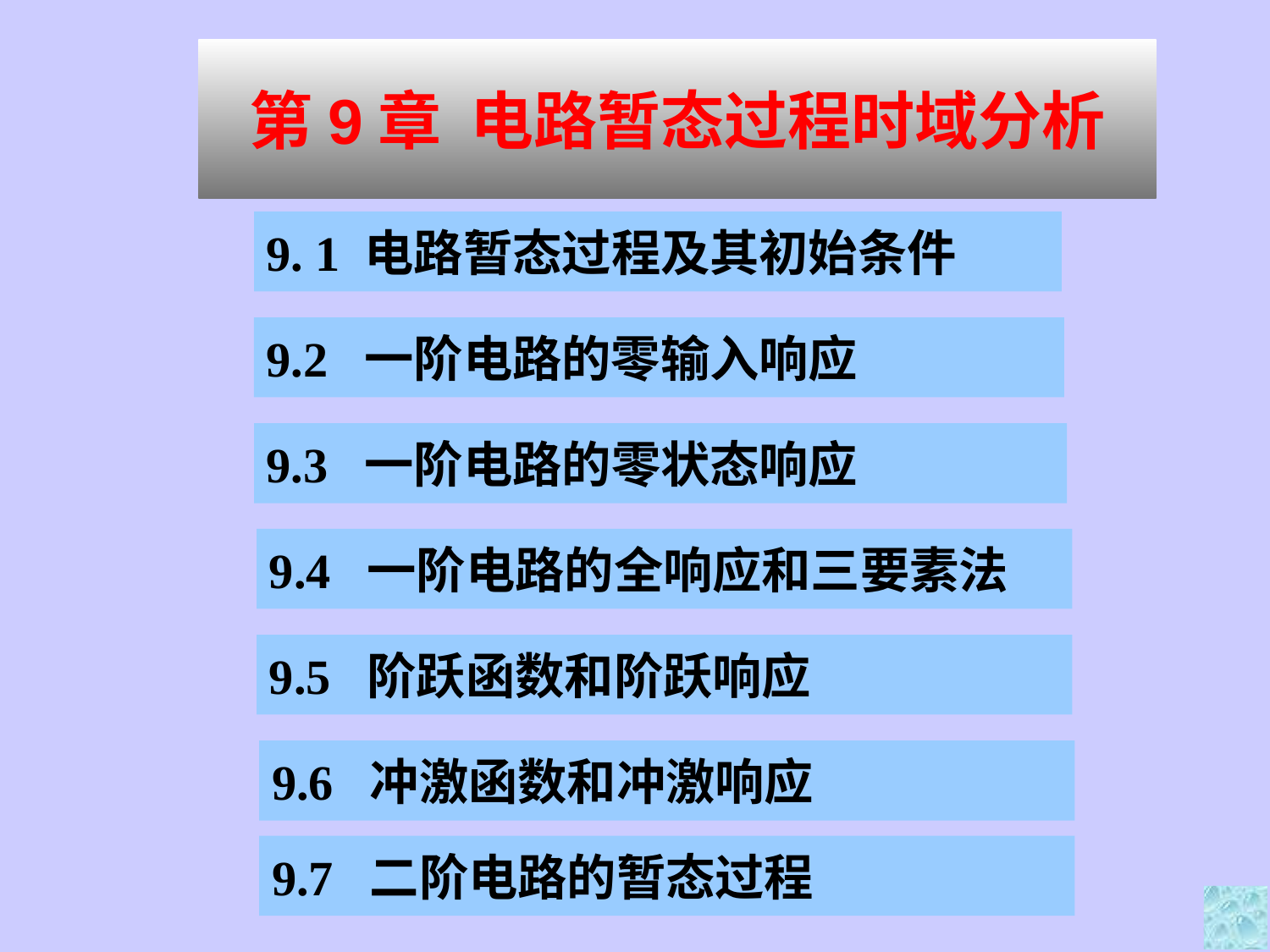

第9章  电路暂态过程时域分析
9. 1 电路暂态过程及其初始条件
9.2  一阶电路的零输入响应
9.3  一阶电路的零状态响应
9.4  一阶电路的全响应和三要素法
9.5  阶跃函数和阶跃响应
9.6  冲激函数和冲激响应
9.7  二阶电路的暂态过程